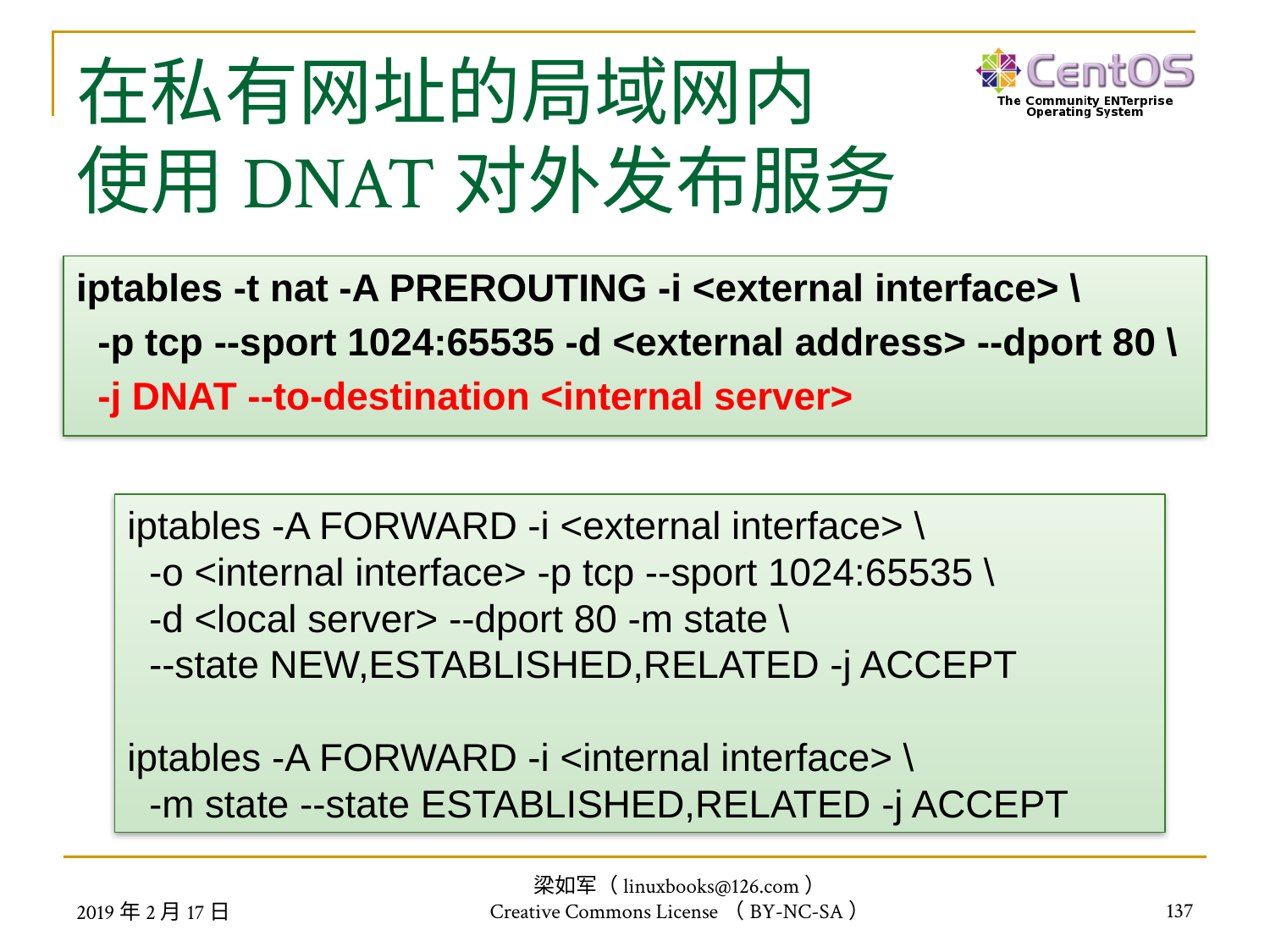

# 在私有网址的局域网内 使用DNAT对外发布服务
iptables -t nat -A PREROUTING -i <external interface> \
  -p tcp --sport 1024:65535 -d <external address> --dport 80 \
  -j DNAT --to-destination <internal server>
iptables -A FORWARD -i <external interface> \
  -o <internal interface> -p tcp --sport 1024:65535 \
  -d <local server> --dport 80 -m state \
  --state NEW,ESTABLISHED,RELATED -j ACCEPT

iptables -A FORWARD -i <internal interface> \
  -m state --state ESTABLISHED,RELATED -j ACCEPT
梁如军（linuxbooks@126.com）
Creative Commons License（BY-NC-SA）
2019年2月17日
137